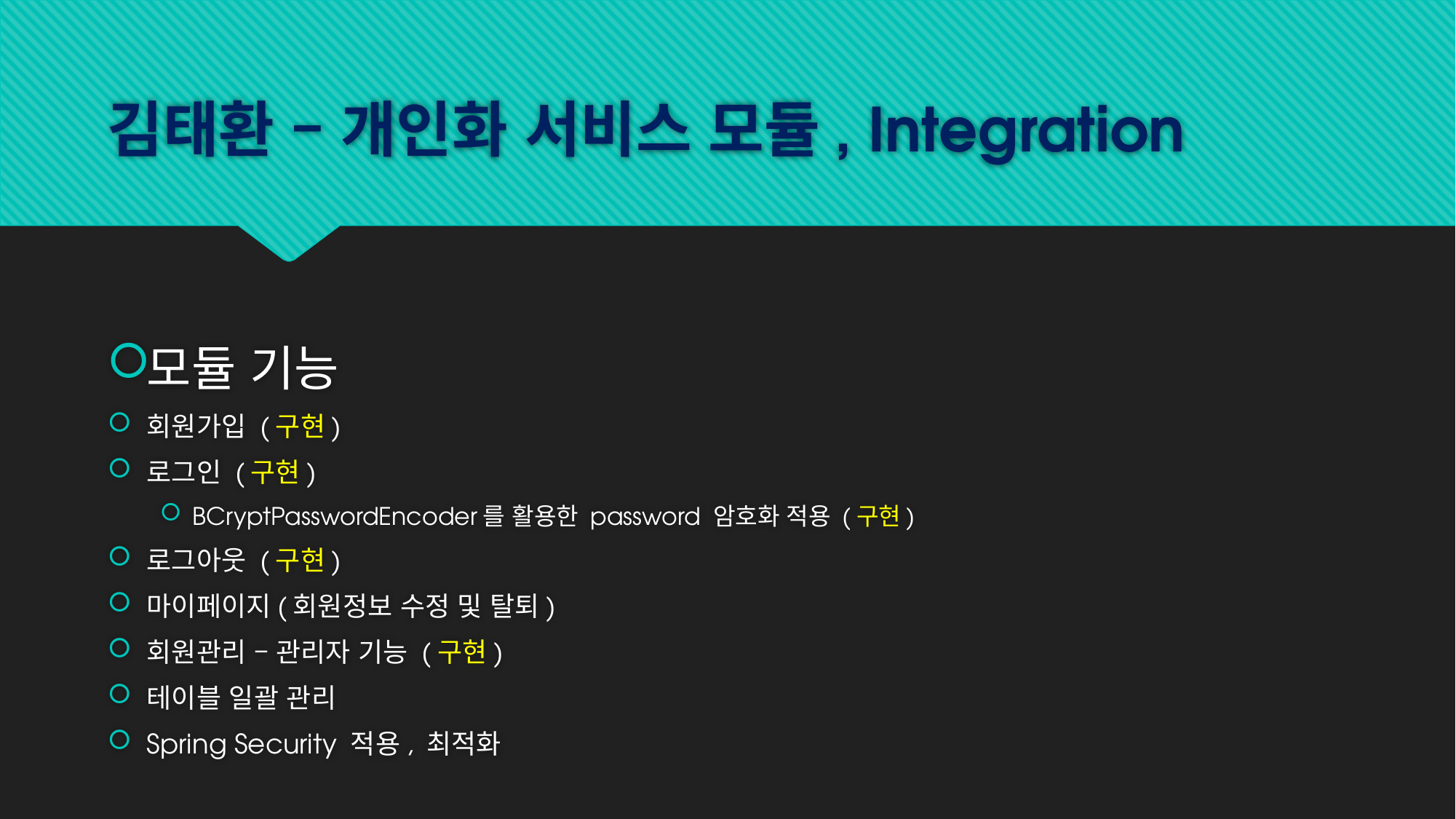

# 김태환 – 개인화 서비스 모듈, Integration
모듈 기능
회원가입 (구현)
로그인 (구현)
BCryptPasswordEncoder를 활용한 password 암호화 적용 (구현)
로그아웃 (구현)
마이페이지(회원정보 수정 및 탈퇴)
회원관리 – 관리자 기능 (구현)
테이블 일괄 관리
Spring Security 적용, 최적화